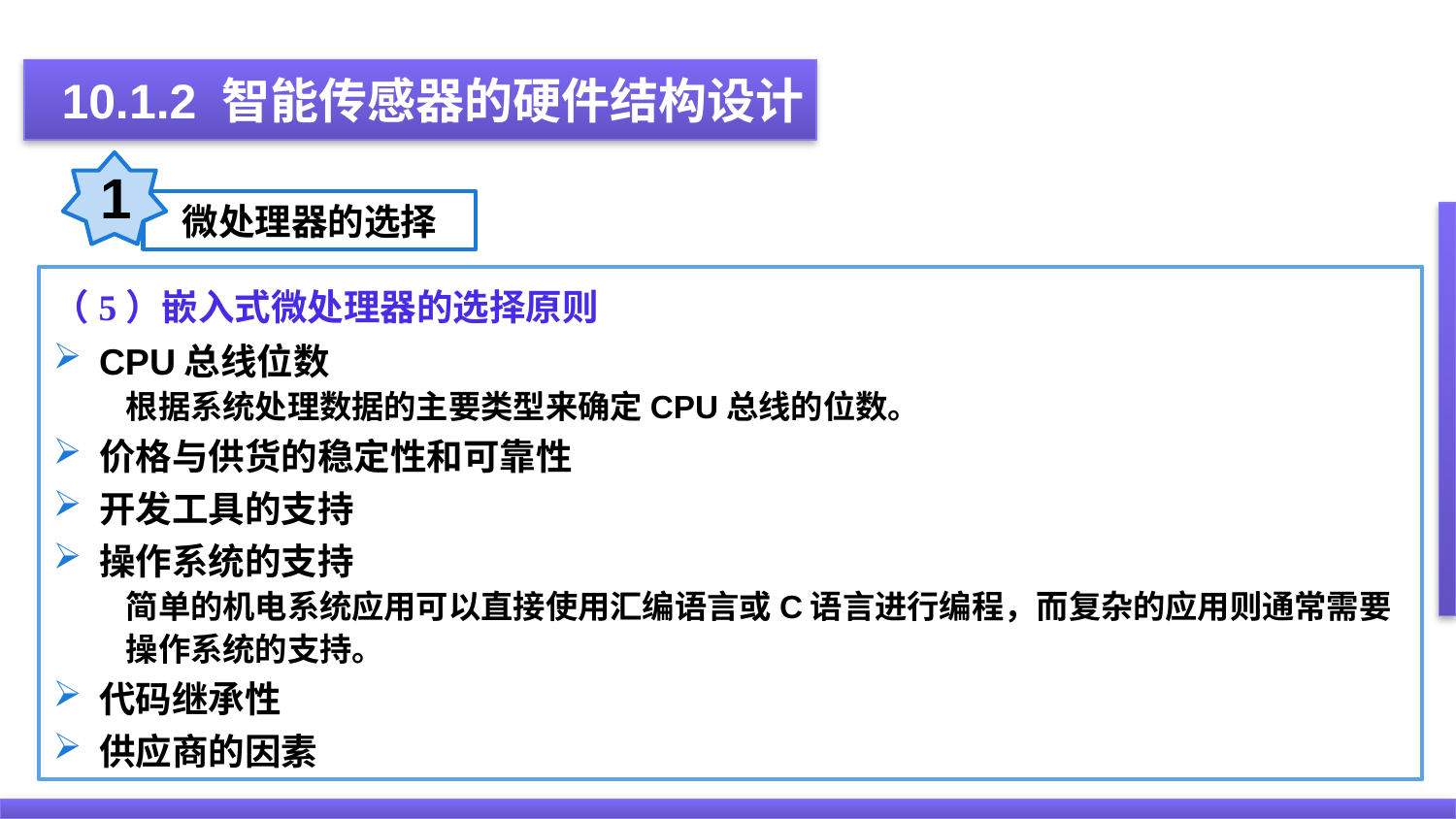

10.1.2 智能传感器的硬件结构设计
 10.1.2 智能传感器的硬件结构设计
1
微处理器的选择
（5）嵌入式微处理器的选择原则
CPU总线位数
根据系统处理数据的主要类型来确定CPU总线的位数。
价格与供货的稳定性和可靠性
开发工具的支持
操作系统的支持
简单的机电系统应用可以直接使用汇编语言或C语言进行编程，而复杂的应用则通常需要操作系统的支持。
代码继承性
供应商的因素